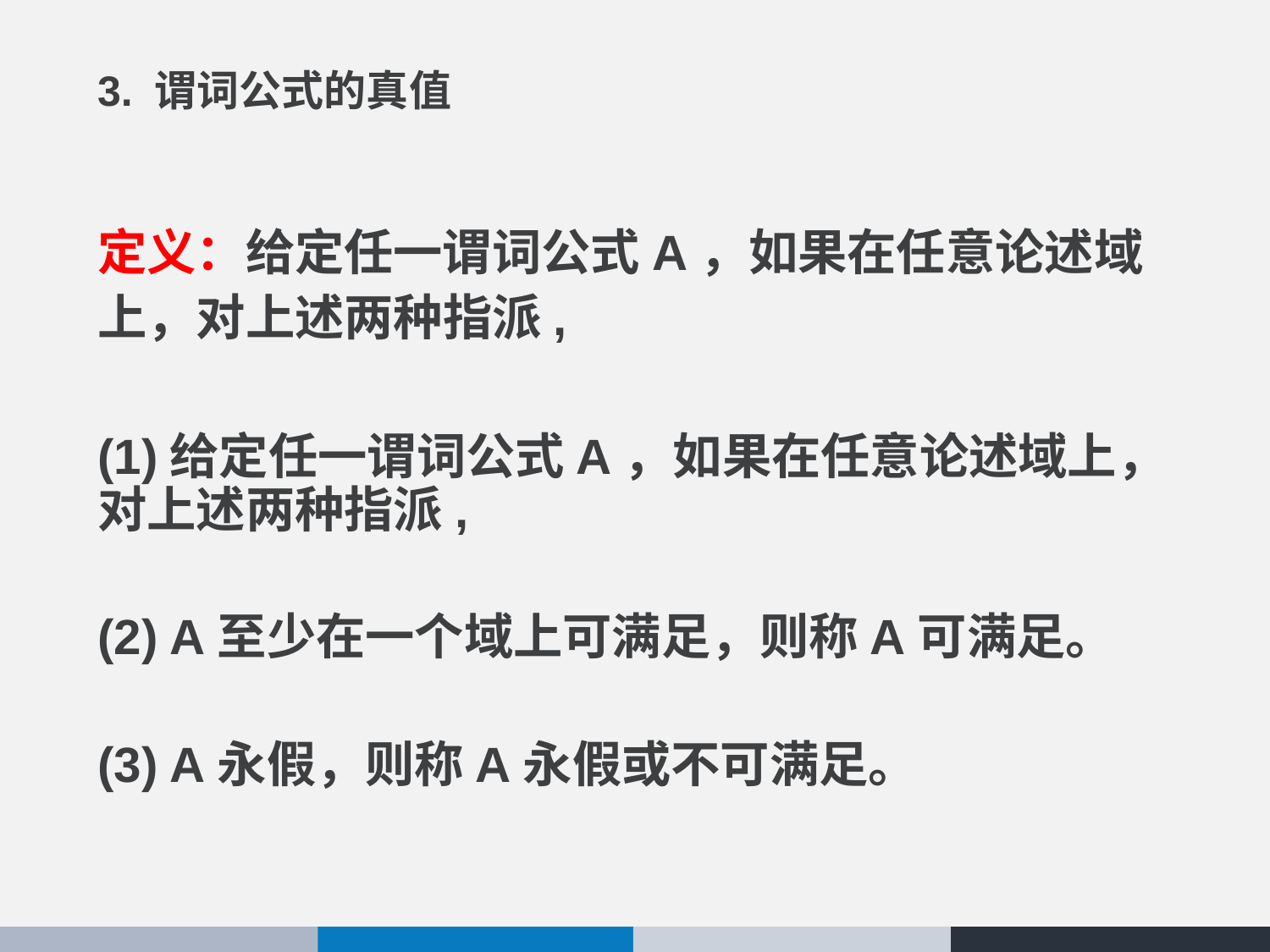

3. 谓词公式的真值

定义：给定任一谓词公式A，如果在任意论述域上，对上述两种指派,
(1)给定任一谓词公式A，如果在任意论述域上，对上述两种指派,
(2) A至少在一个域上可满足，则称A可满足。
(3) A永假，则称A永假或不可满足。